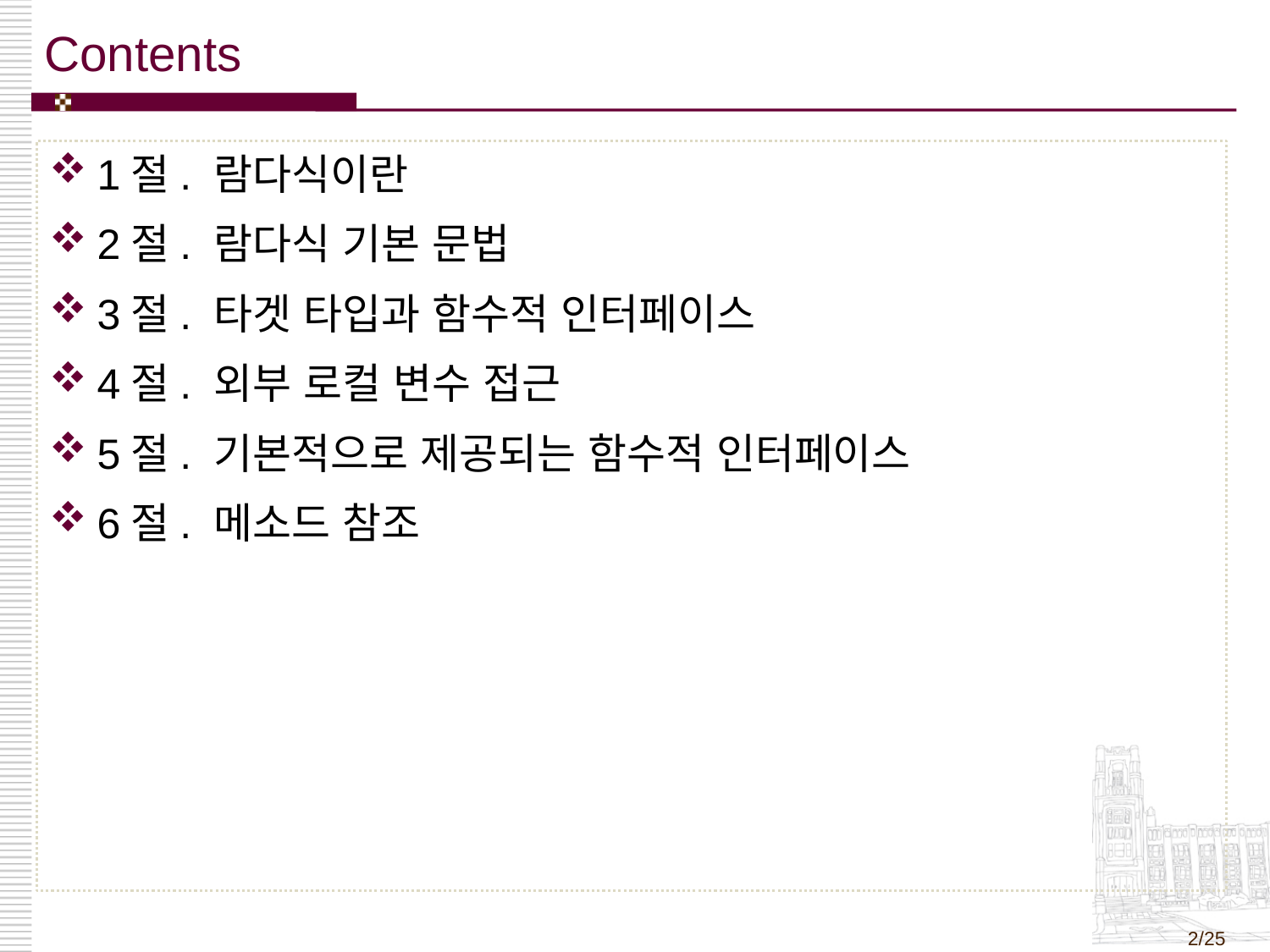

1절. 람다식이란
2절. 람다식 기본 문법
3절. 타겟 타입과 함수적 인터페이스
4절. 외부 로컬 변수 접근
5절. 기본적으로 제공되는 함수적 인터페이스
6절. 메소드 참조